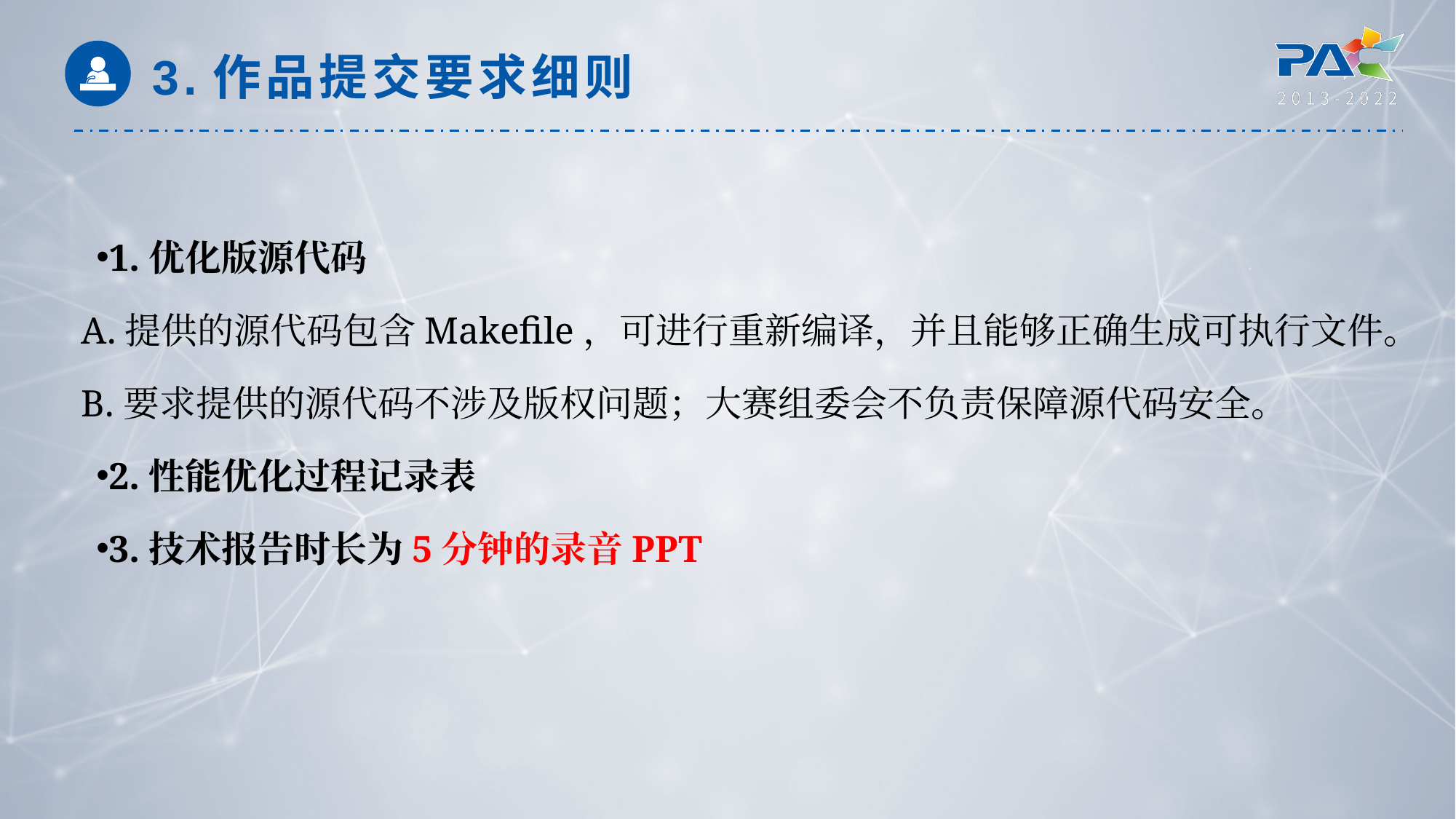

3.作品提交要求细则
1.优化版源代码
   A.提供的源代码包含Makefile，可进行重新编译，并且能够正确生成可执行文件。
   B.要求提供的源代码不涉及版权问题；大赛组委会不负责保障源代码安全。
2.性能优化过程记录表
3.技术报告时长为5分钟的录音PPT